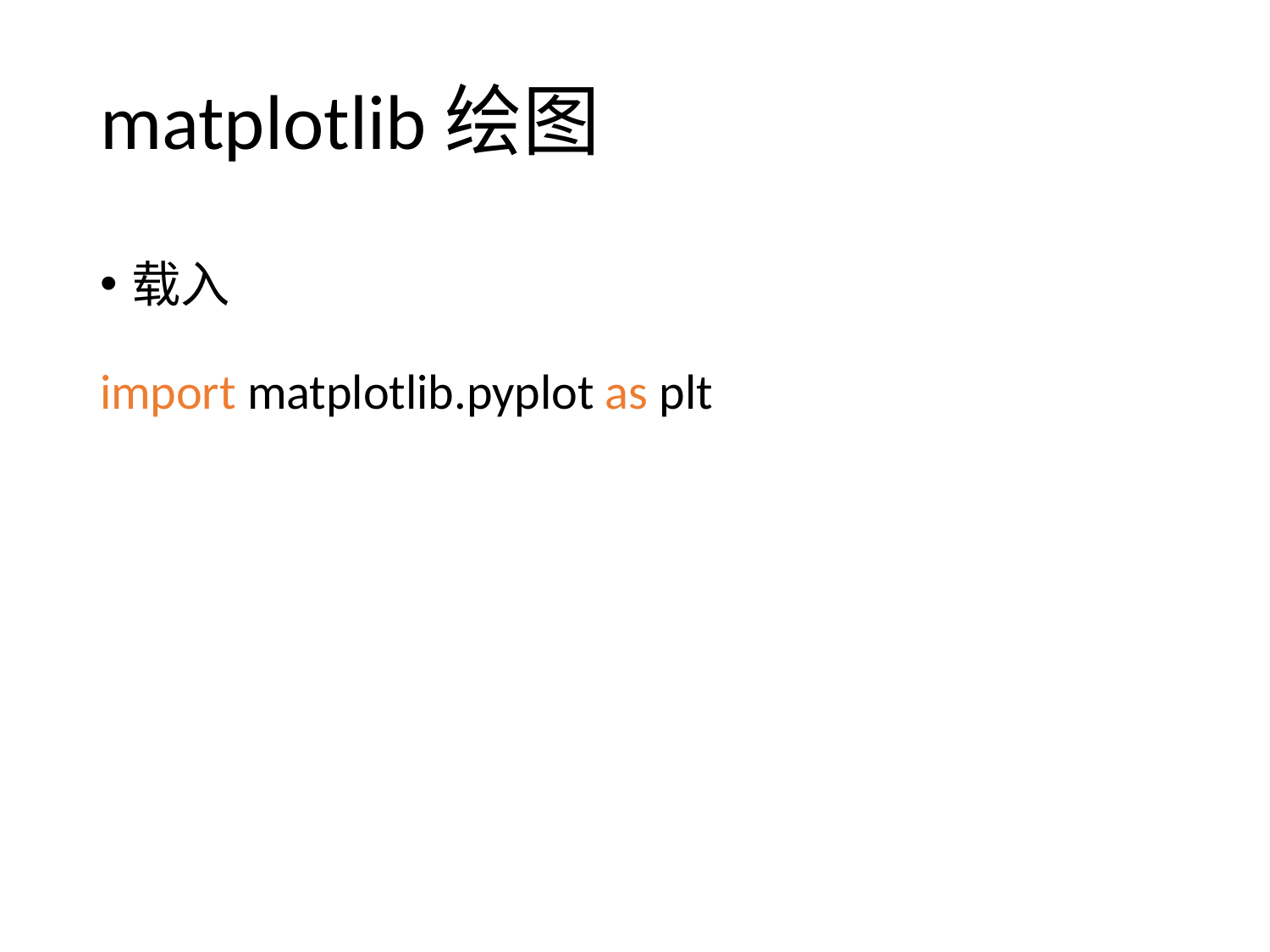

# matplotlib绘图
载入
import matplotlib.pyplot as plt